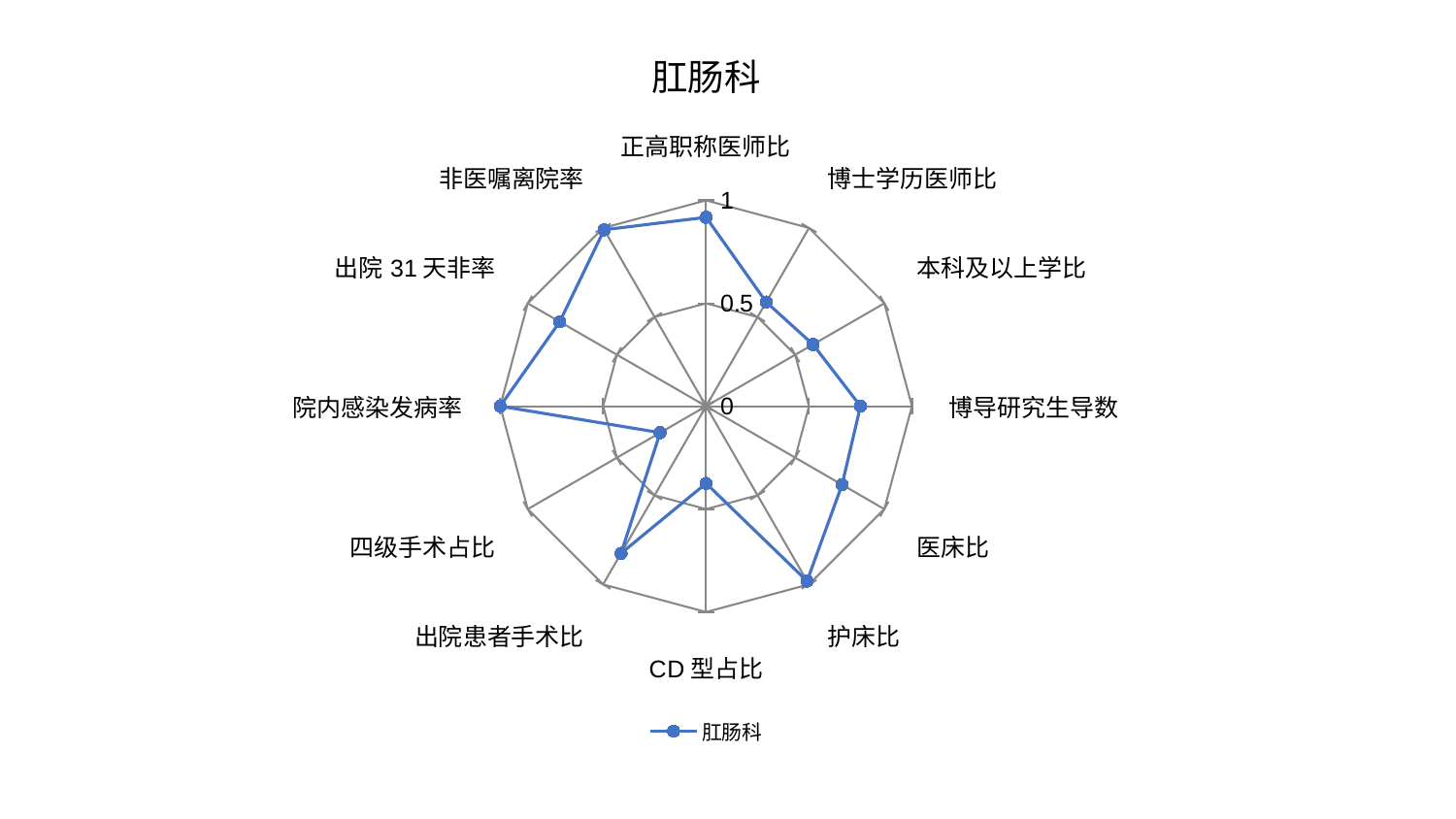

### Chart: 肛肠科

| Category | 肛肠科 |
|---|---|
| 正高职称医师比 | 0.917842323651452 |
| 博士学历医师比 | 0.584444444444445 |
| 本科及以上学比 | 0.6 |
| 博导研究生导数 | 0.75 |
| 医床比 | 0.763081395348837 |
| 护床比 | 0.981212447769995 |
| CD型占比 | 0.375231696014829 |
| 出院患者手术比 | 0.825792555697651 |
| 四级手术占比 | 0.257472736103139 |
| 院内感染发病率 | 0.999947619047619 |
| 出院31天非率 | 0.820411836023339 |
| 非医嘱离院率 | 0.989895947426068 |
83